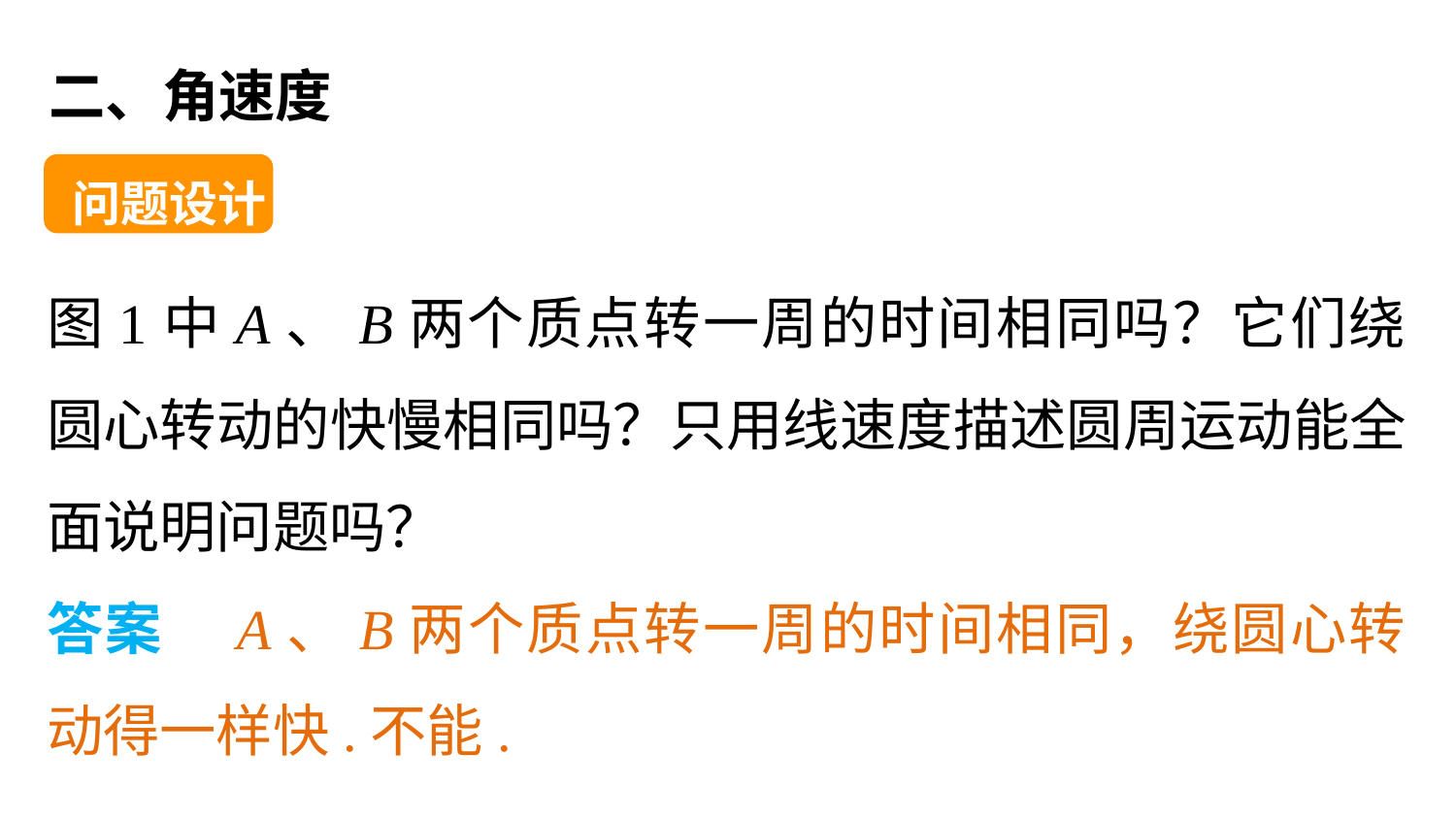

二、角速度
 问题设计
图1中A、B两个质点转一周的时间相同吗？它们绕圆心转动的快慢相同吗？只用线速度描述圆周运动能全面说明问题吗？
答案　A、B两个质点转一周的时间相同，绕圆心转动得一样快.不能.